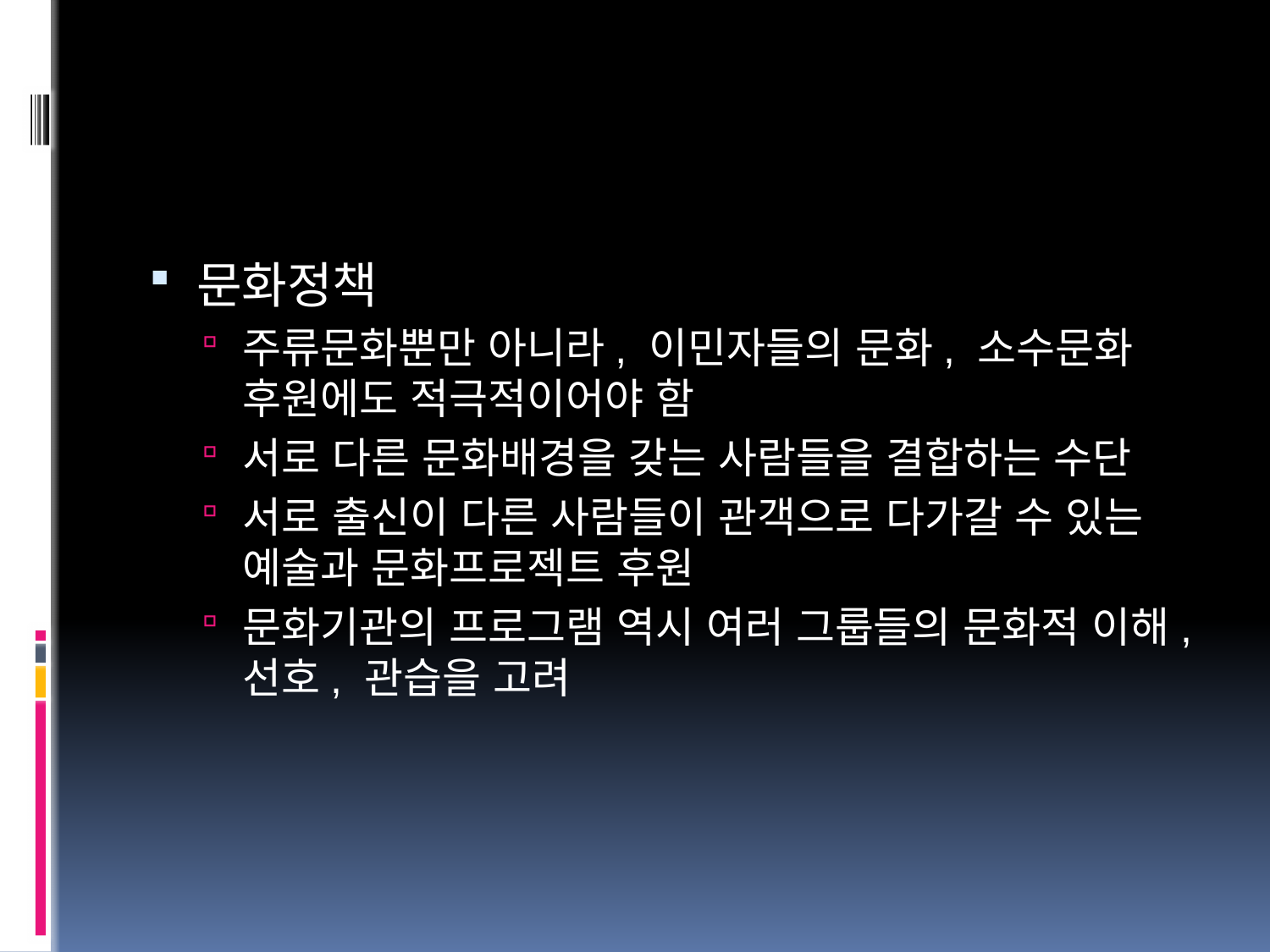

#
문화정책
주류문화뿐만 아니라, 이민자들의 문화, 소수문화 후원에도 적극적이어야 함
서로 다른 문화배경을 갖는 사람들을 결합하는 수단
서로 출신이 다른 사람들이 관객으로 다가갈 수 있는 예술과 문화프로젝트 후원
문화기관의 프로그램 역시 여러 그룹들의 문화적 이해, 선호, 관습을 고려